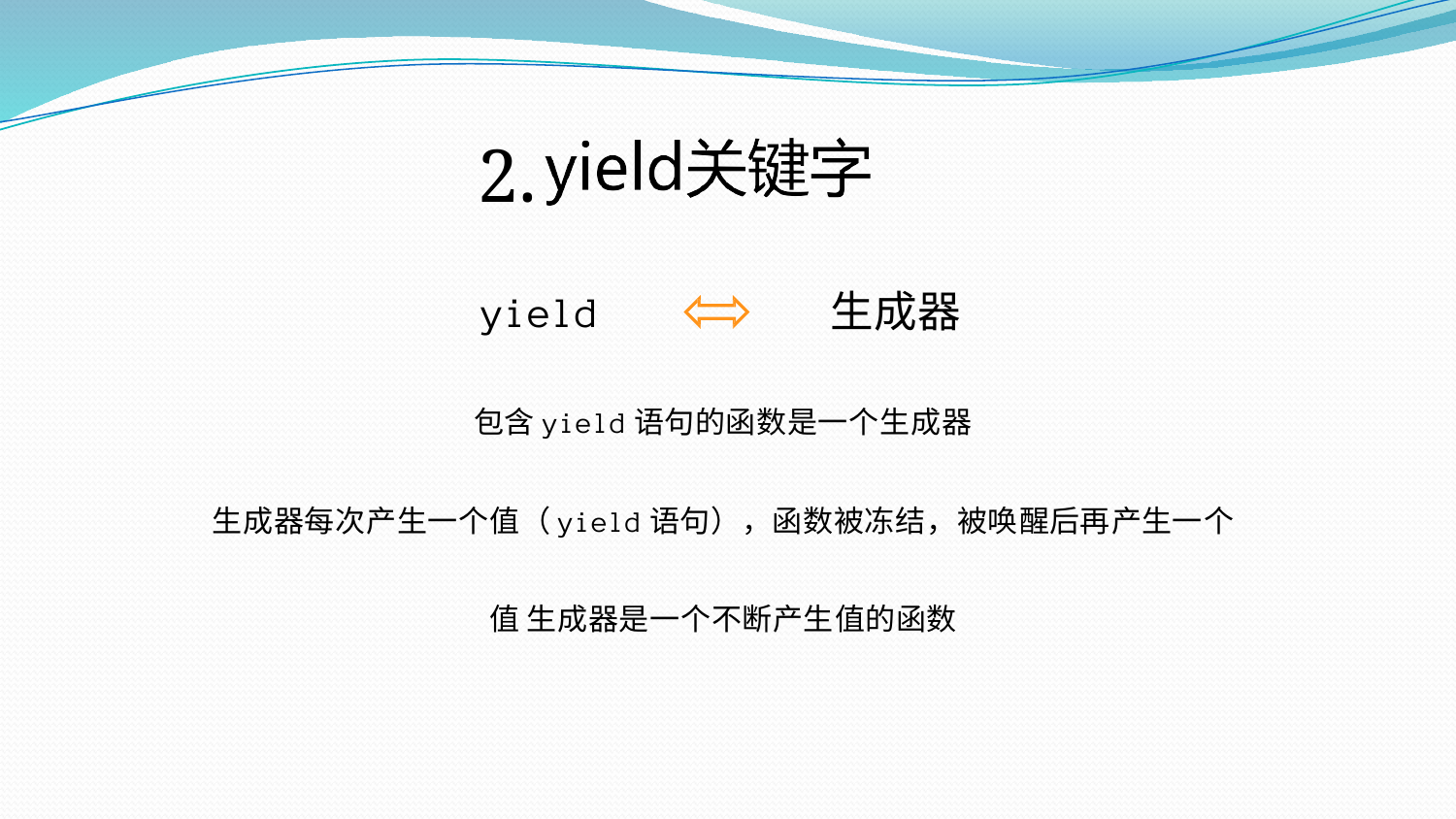

2.

# yield	生成器

包含yield语句的函数是一个生成器
生成器每次产生一个值（yield语句），函数被冻结，被唤醒后再产生一个值 生成器是一个不断产生值的函数